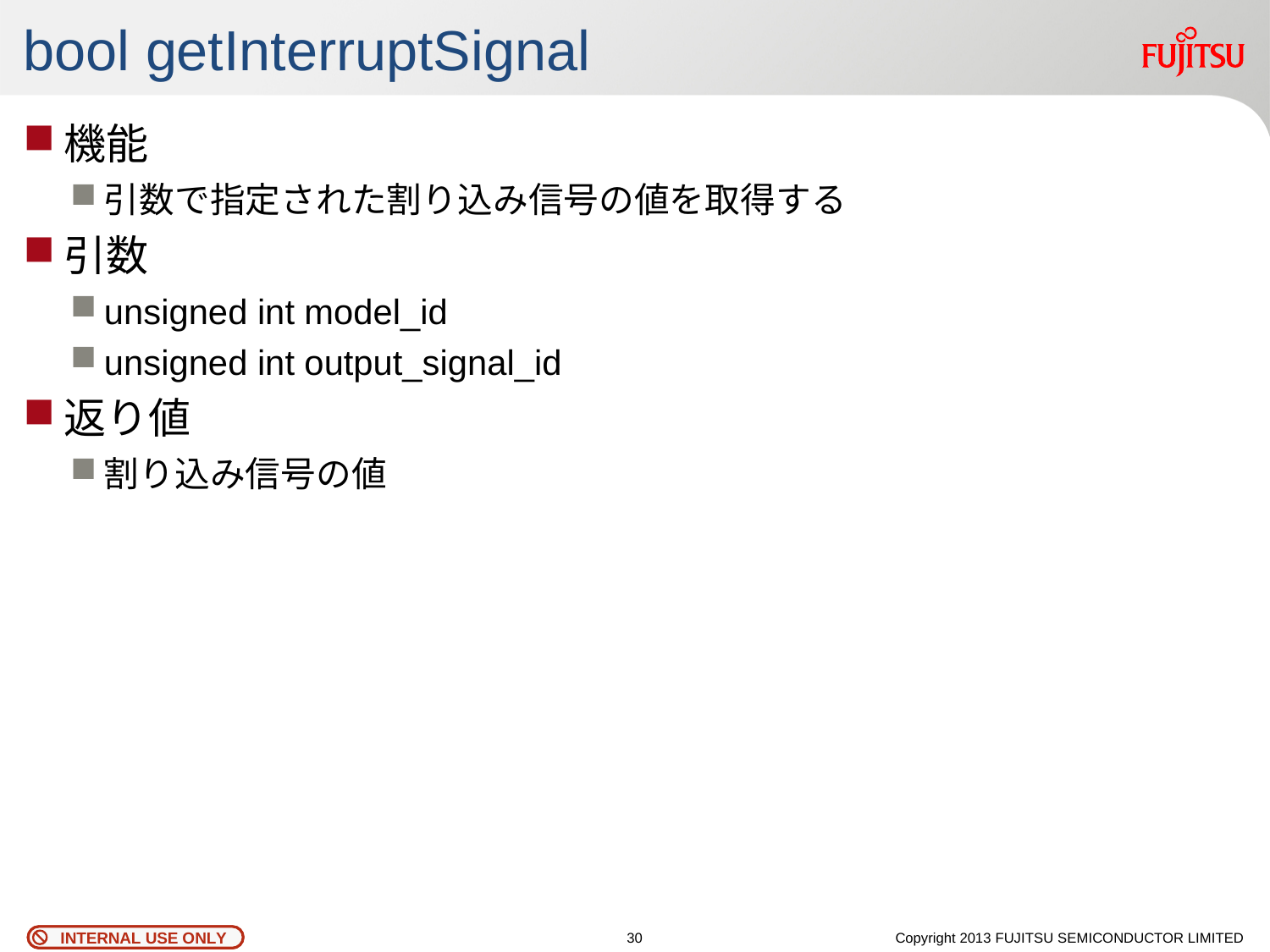

# bool getInterruptSignal
機能
引数で指定された割り込み信号の値を取得する
引数
unsigned int model_id
unsigned int output_signal_id
返り値
割り込み信号の値

30
Copyright 2013 FUJITSU SEMICONDUCTOR LIMITED